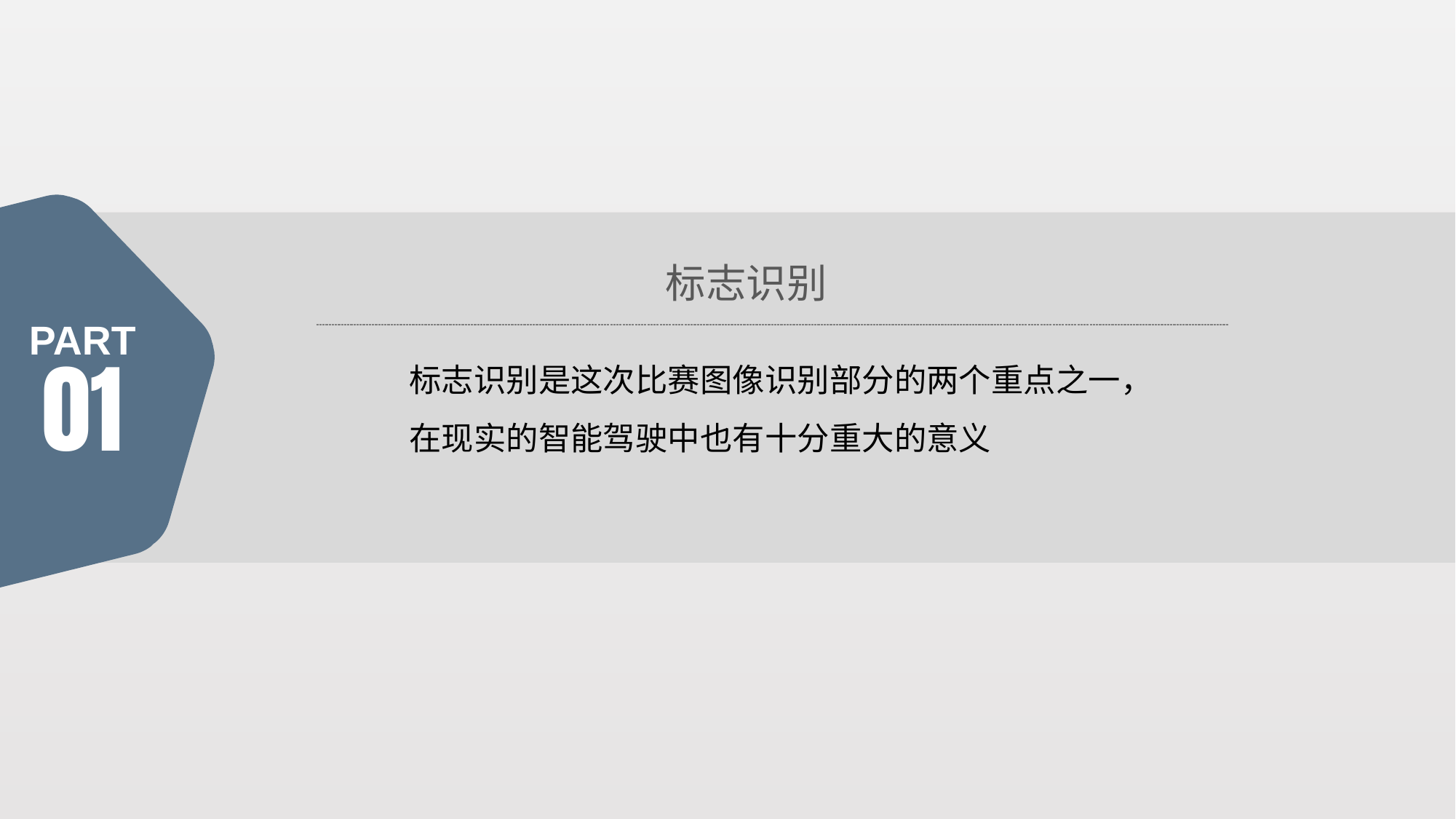

标志识别
PART
标志识别是这次比赛图像识别部分的两个重点之一，在现实的智能驾驶中也有十分重大的意义
01